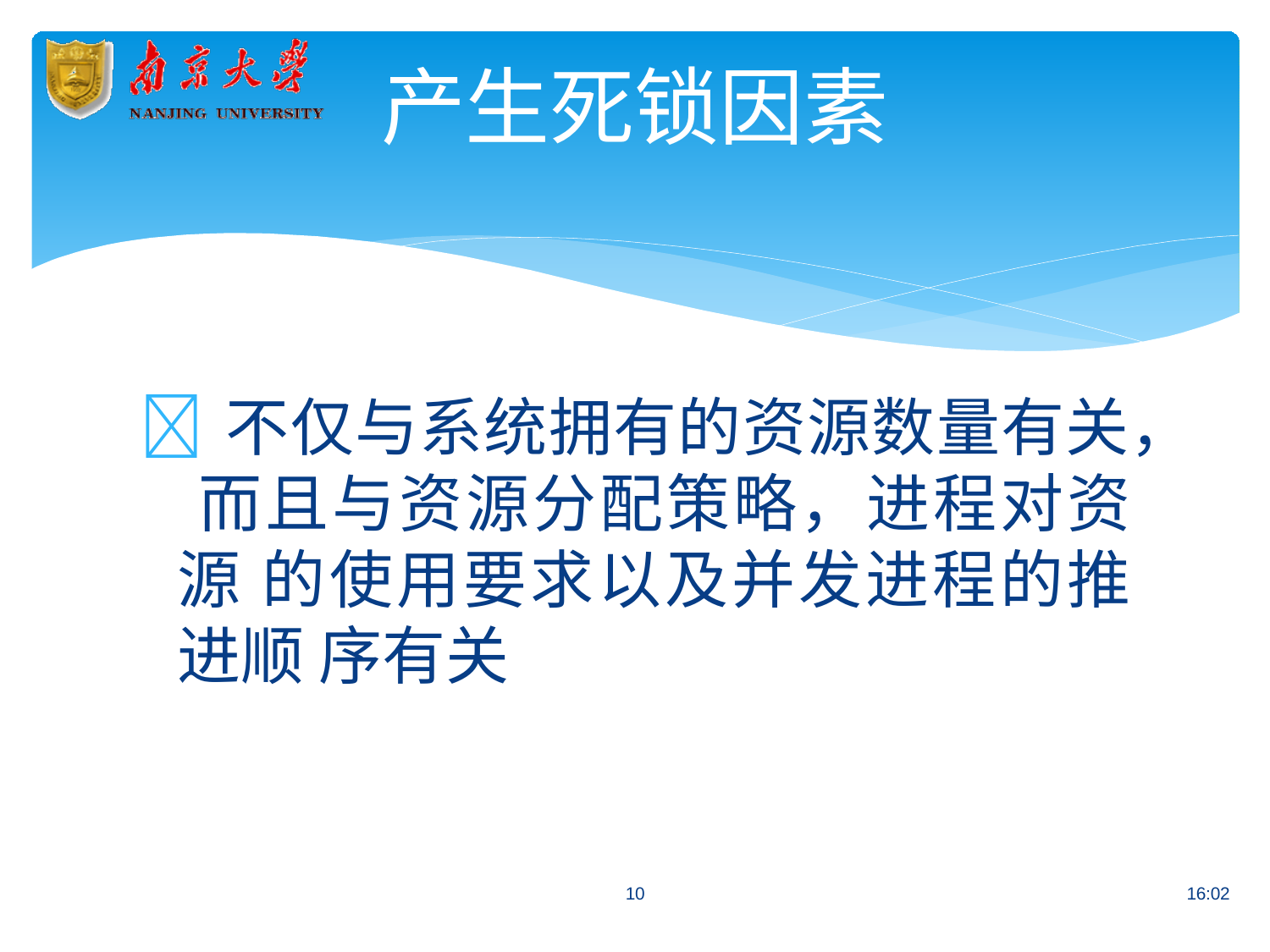

# 产生死锁因素
∗不仅与系统拥有的资源数量有关， 而且与资源分配策略，进程对资源 的使用要求以及并发进程的推进顺 序有关
10
16:02